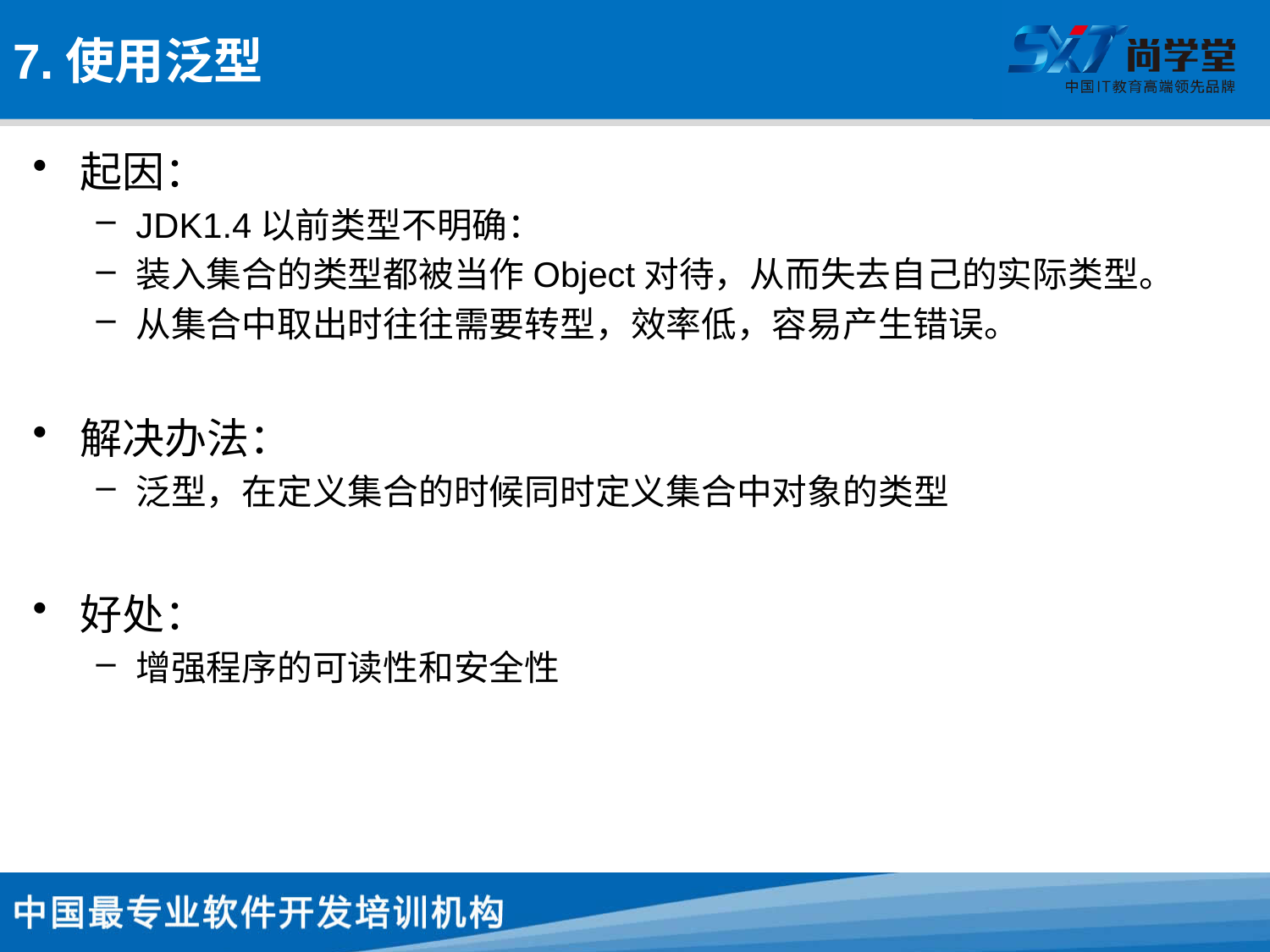

# 7.使用泛型
起因：
JDK1.4以前类型不明确：
装入集合的类型都被当作Object对待，从而失去自己的实际类型。
从集合中取出时往往需要转型，效率低，容易产生错误。

解决办法：
泛型，在定义集合的时候同时定义集合中对象的类型

好处：
增强程序的可读性和安全性